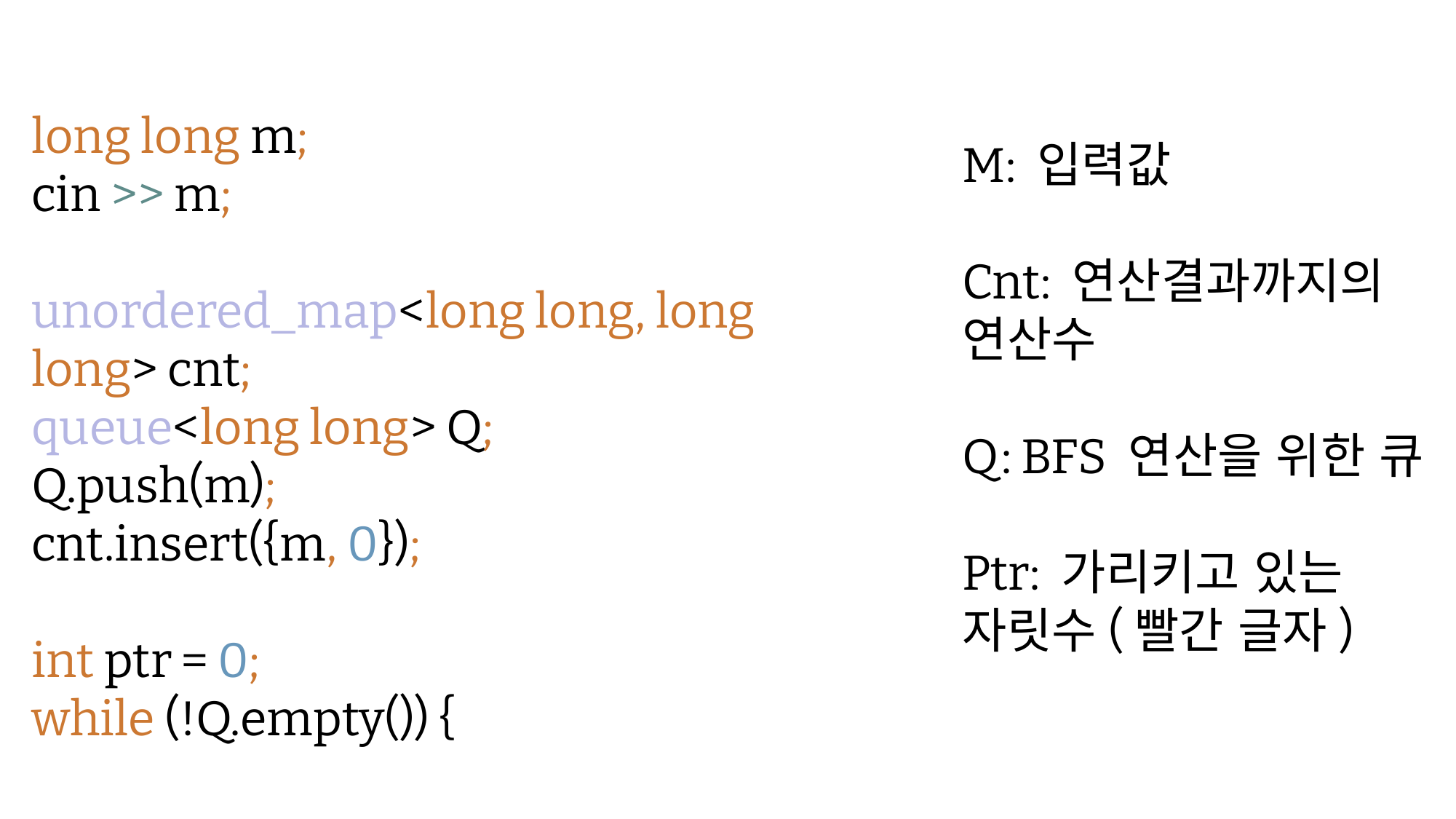

long long m;
cin >> m;
unordered_map<long long, long long> cnt;
queue<long long> Q;
Q.push(m);
cnt.insert({m, 0});
int ptr = 0;
while (!Q.empty()) {
M: 입력값

Cnt: 연산결과까지의 연산수

Q: BFS 연산을 위한 큐

Ptr: 가리키고 있는 자릿수(빨간 글자)